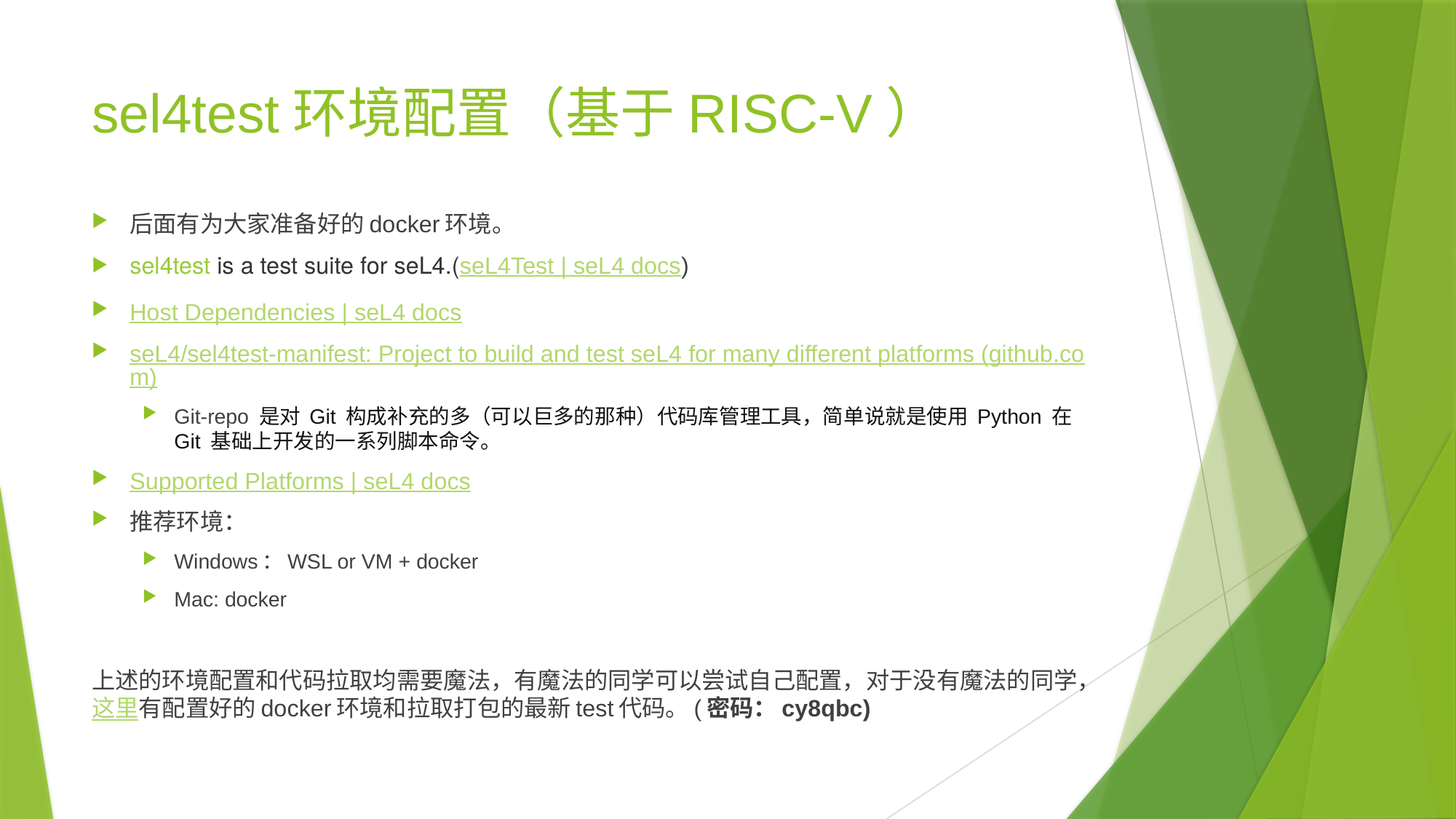

# sel4test环境配置（基于RISC-V）
后面有为大家准备好的docker环境。
sel4test is a test suite for seL4.(seL4Test | seL4 docs)
Host Dependencies | seL4 docs
seL4/sel4test-manifest: Project to build and test seL4 for many different platforms (github.com)
Git-repo 是对 Git 构成补充的多（可以巨多的那种）代码库管理工具，简单说就是使用 Python 在 Git 基础上开发的一系列脚本命令。
Supported Platforms | seL4 docs
推荐环境：
Windows：WSL or VM + docker
Mac: docker

上述的环境配置和代码拉取均需要魔法，有魔法的同学可以尝试自己配置，对于没有魔法的同学，这里有配置好的docker环境和拉取打包的最新test代码。(密码：cy8qbc)